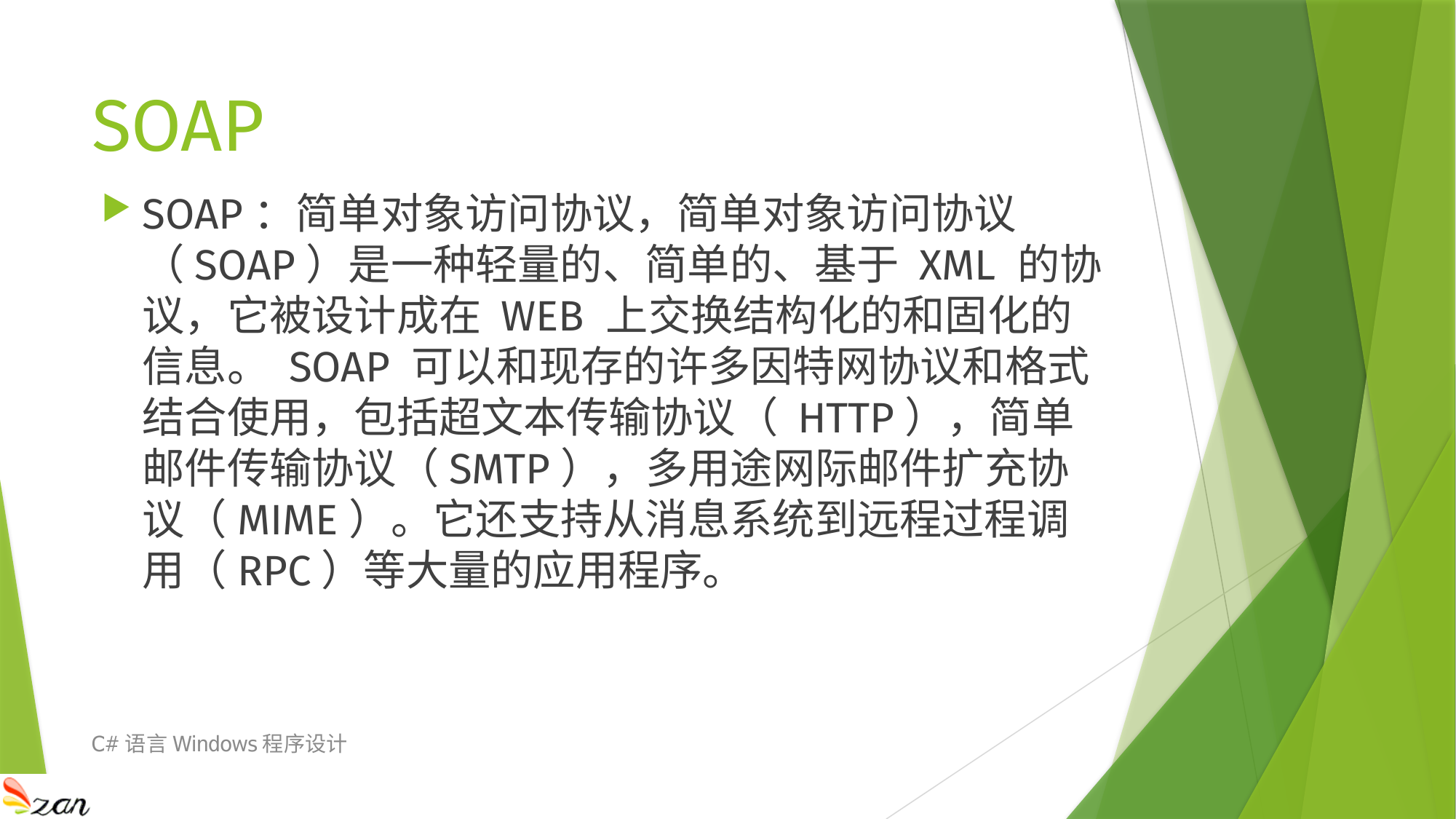

# SOAP
SOAP：简单对象访问协议，简单对象访问协议（SOAP）是一种轻量的、简单的、基于 XML 的协议，它被设计成在 WEB 上交换结构化的和固化的信息。 SOAP 可以和现存的许多因特网协议和格式结合使用，包括超文本传输协议（ HTTP），简单邮件传输协议（SMTP），多用途网际邮件扩充协议（MIME）。它还支持从消息系统到远程过程调用（RPC）等大量的应用程序。
C#语言Windows程序设计